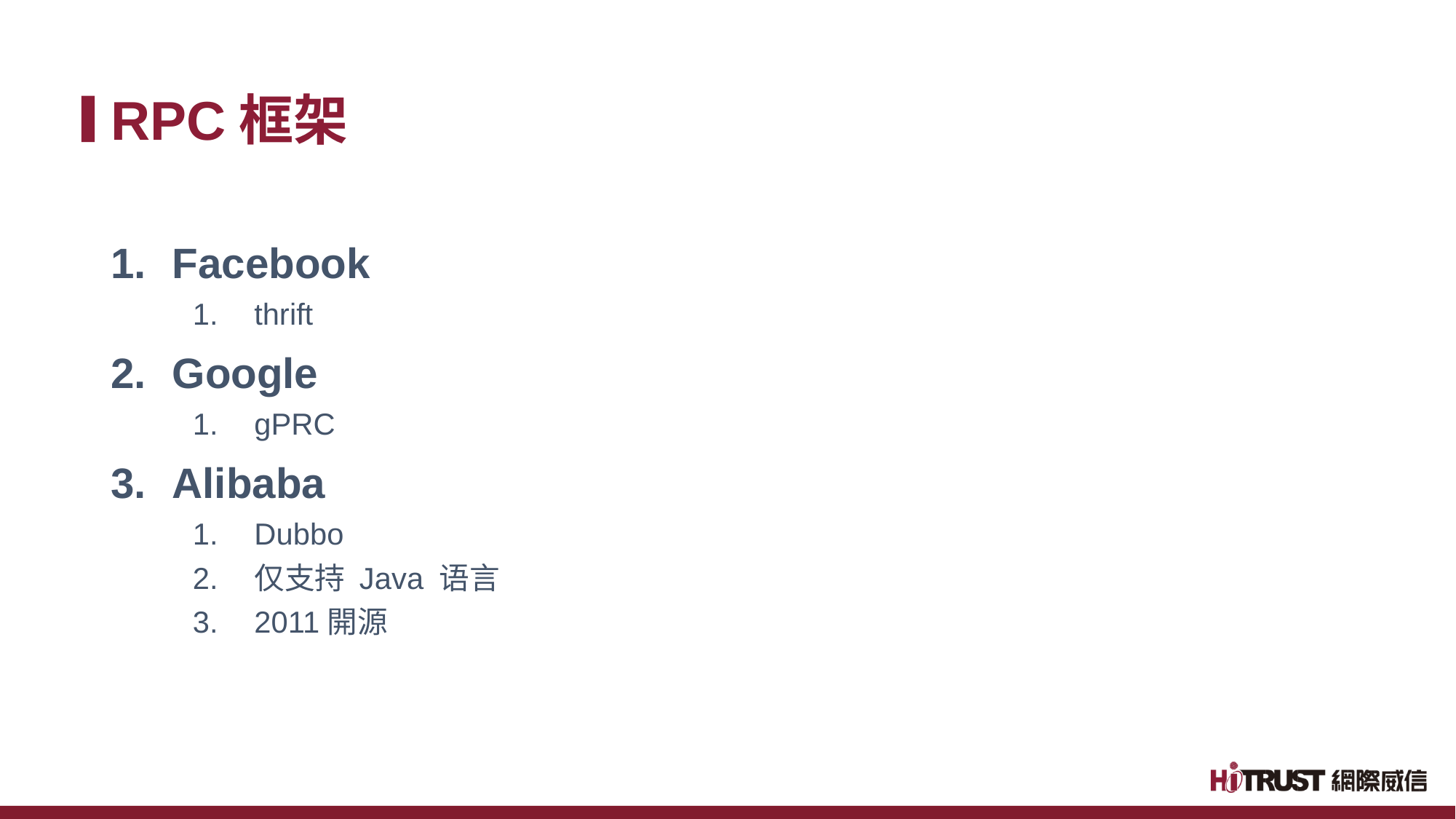

# RPC框架

Facebook
thrift
Google
gPRC
Alibaba
Dubbo
仅支持 Java 语言
2011開源